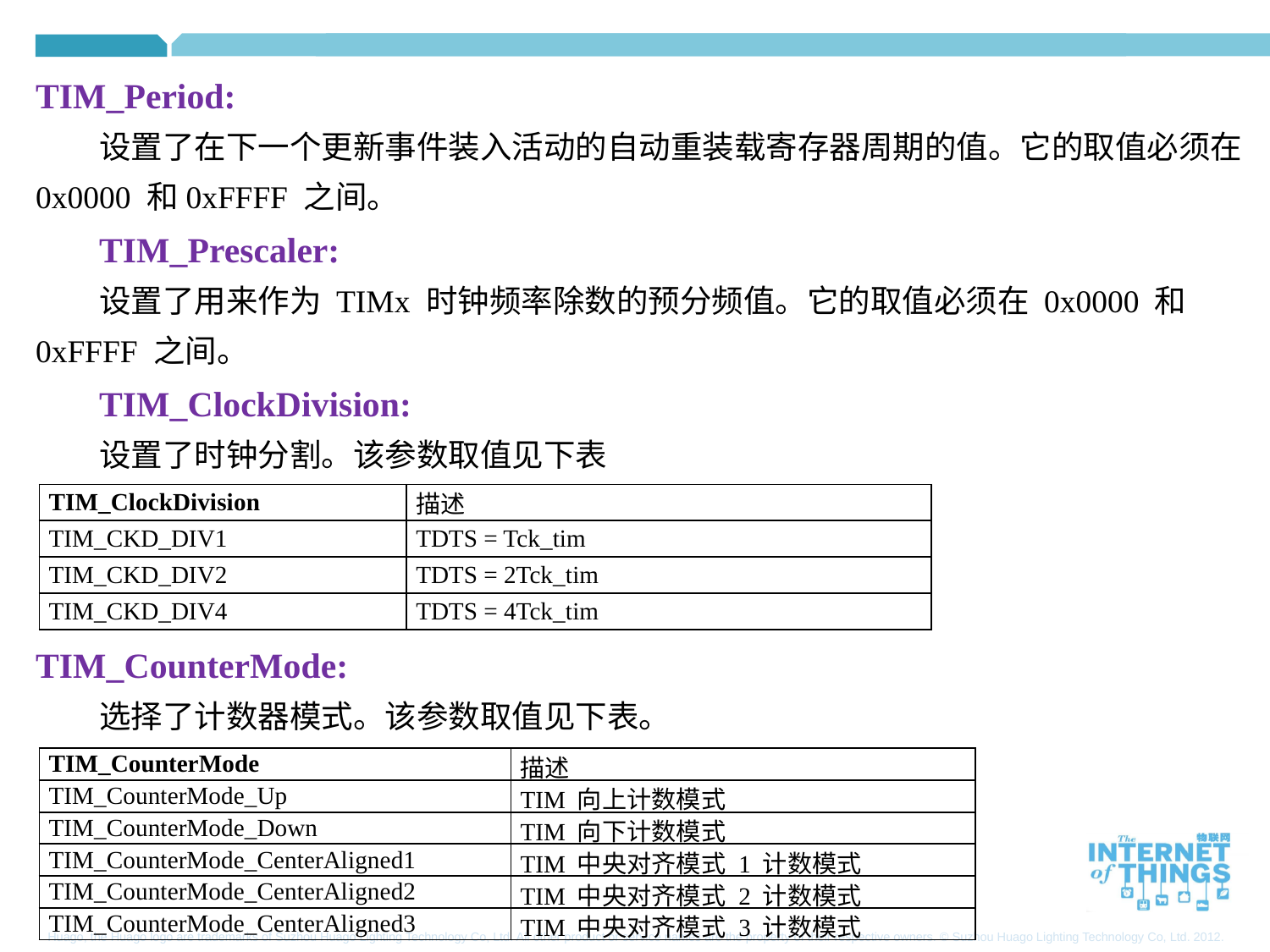

TIM_Period:
设置了在下一个更新事件装入活动的自动重装载寄存器周期的值。它的取值必须在 0x0000 和0xFFFF 之间。
TIM_Prescaler:
设置了用来作为 TIMx 时钟频率除数的预分频值。它的取值必须在 0x0000 和 0xFFFF 之间。
TIM_ClockDivision:
设置了时钟分割。该参数取值见下表
| TIM\_ClockDivision | 描述 |
| --- | --- |
| TIM\_CKD\_DIV1 | TDTS = Tck\_tim |
| TIM\_CKD\_DIV2 | TDTS = 2Tck\_tim |
| TIM\_CKD\_DIV4 | TDTS = 4Tck\_tim |
TIM_CounterMode:
选择了计数器模式。该参数取值见下表。
| TIM\_CounterMode | 描述 |
| --- | --- |
| TIM\_CounterMode\_Up | TIM 向上计数模式 |
| TIM\_CounterMode\_Down | TIM 向下计数模式 |
| TIM\_CounterMode\_CenterAligned1 | TIM 中央对齐模式 1 计数模式 |
| TIM\_CounterMode\_CenterAligned2 | TIM 中央对齐模式 2 计数模式 |
| TIM\_CounterMode\_CenterAligned3 | TIM 中央对齐模式 3 计数模式 |